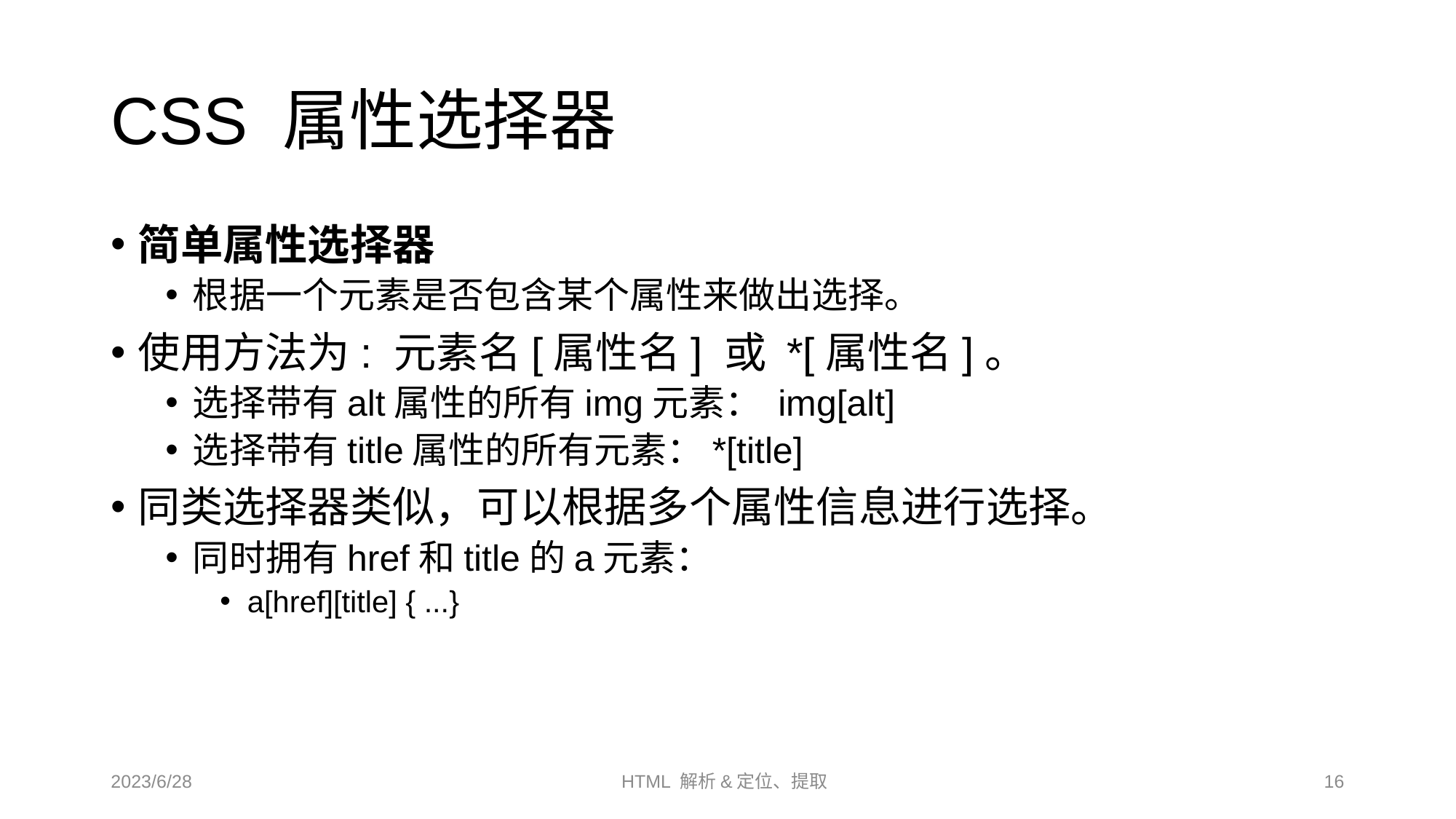

# CSS 属性选择器
简单属性选择器
根据一个元素是否包含某个属性来做出选择。
使用方法为: 元素名[属性名] 或 *[属性名]。
选择带有alt属性的所有img元素： img[alt]
选择带有title属性的所有元素：*[title]
同类选择器类似，可以根据多个属性信息进行选择。
同时拥有href和title的a元素：
a[href][title] { ...}

2023/6/28
HTML 解析&定位、提取
16